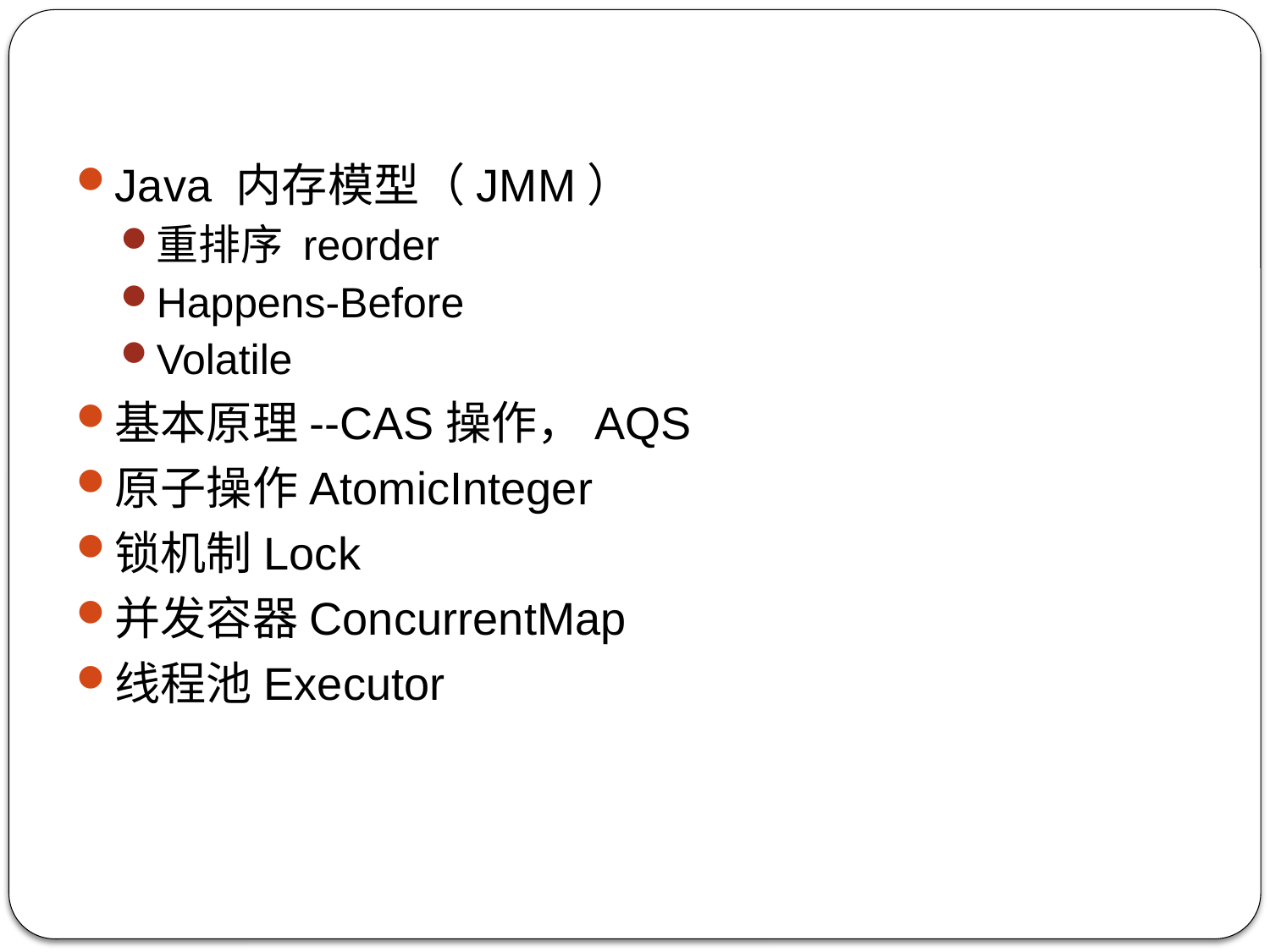

Java 内存模型（JMM）
重排序 reorder
Happens-Before
Volatile
基本原理--CAS操作，AQS
原子操作AtomicInteger
锁机制Lock
并发容器ConcurrentMap
线程池Executor